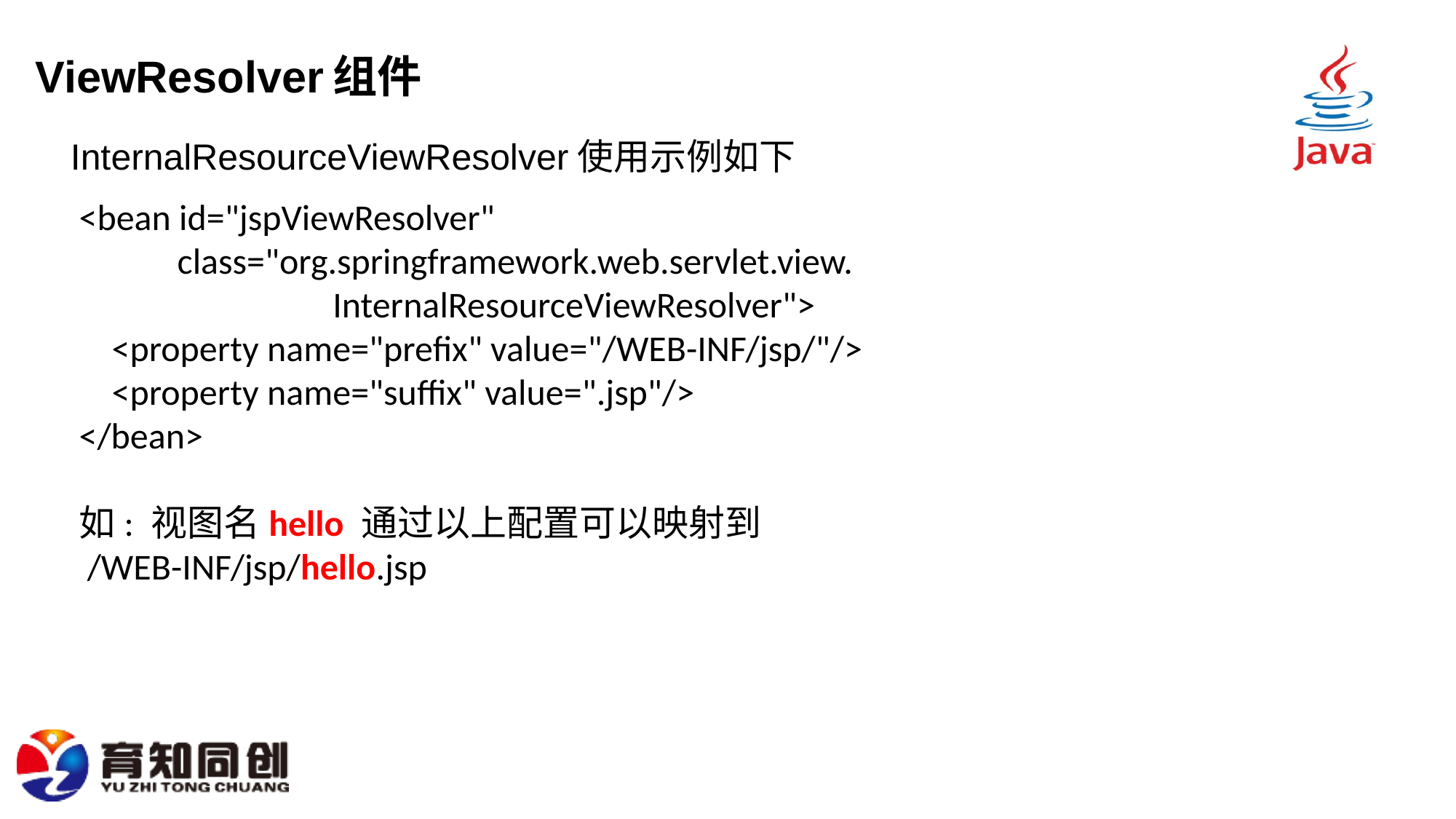

# ViewResolver组件
InternalResourceViewResolver使用示例如下
<bean id="jspViewResolver"
            class="org.springframework.web.servlet.view.
                               InternalResourceViewResolver">
    <property name="prefix" value="/WEB-INF/jsp/"/>
    <property name="suffix" value=".jsp"/>
</bean>

如: 视图名hello 通过以上配置可以映射到
 /WEB-INF/jsp/hello.jsp